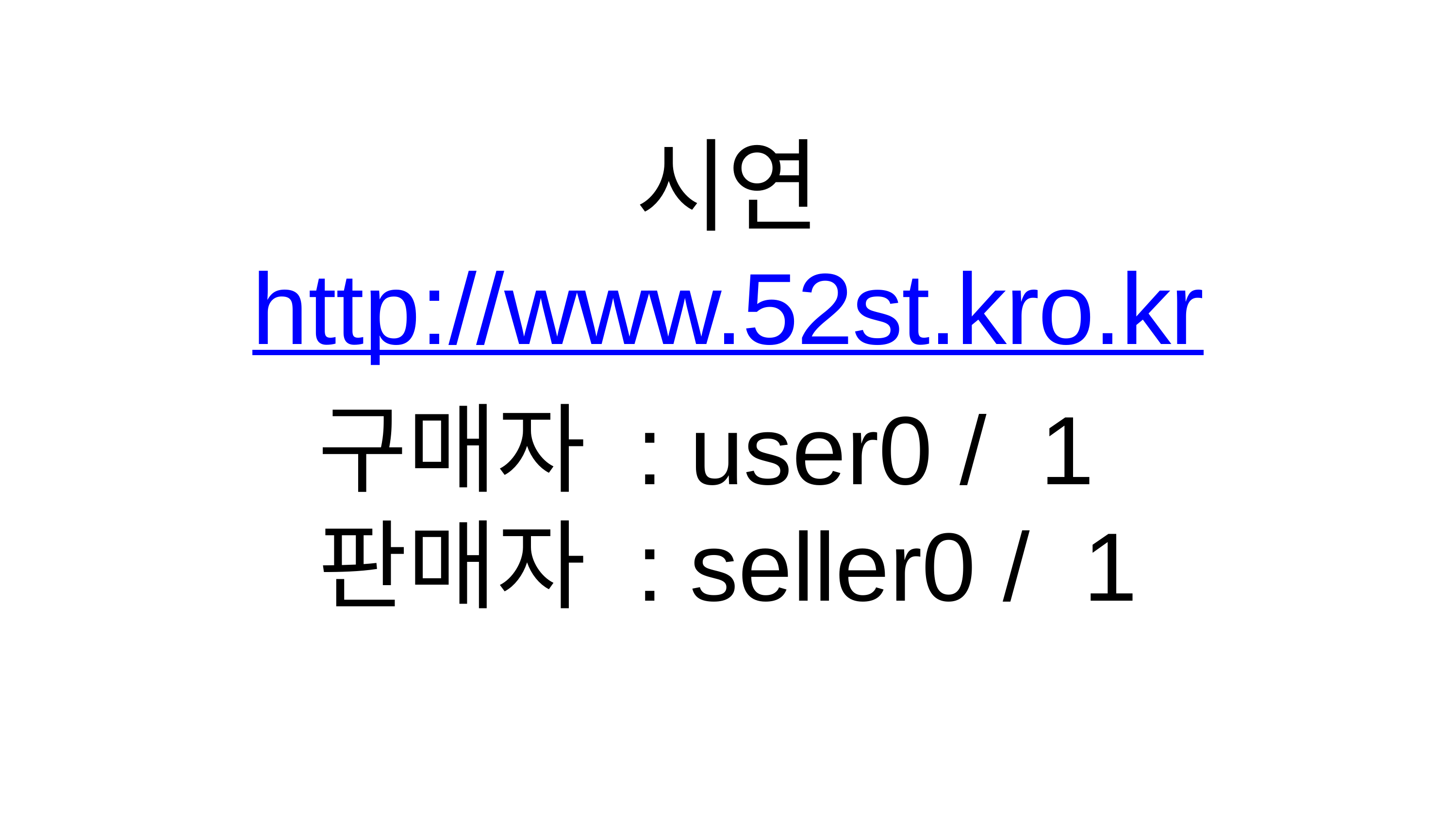

시연
http://www.52st.kro.kr
구매자 : user0 /  1
판매자 : seller0 /  1